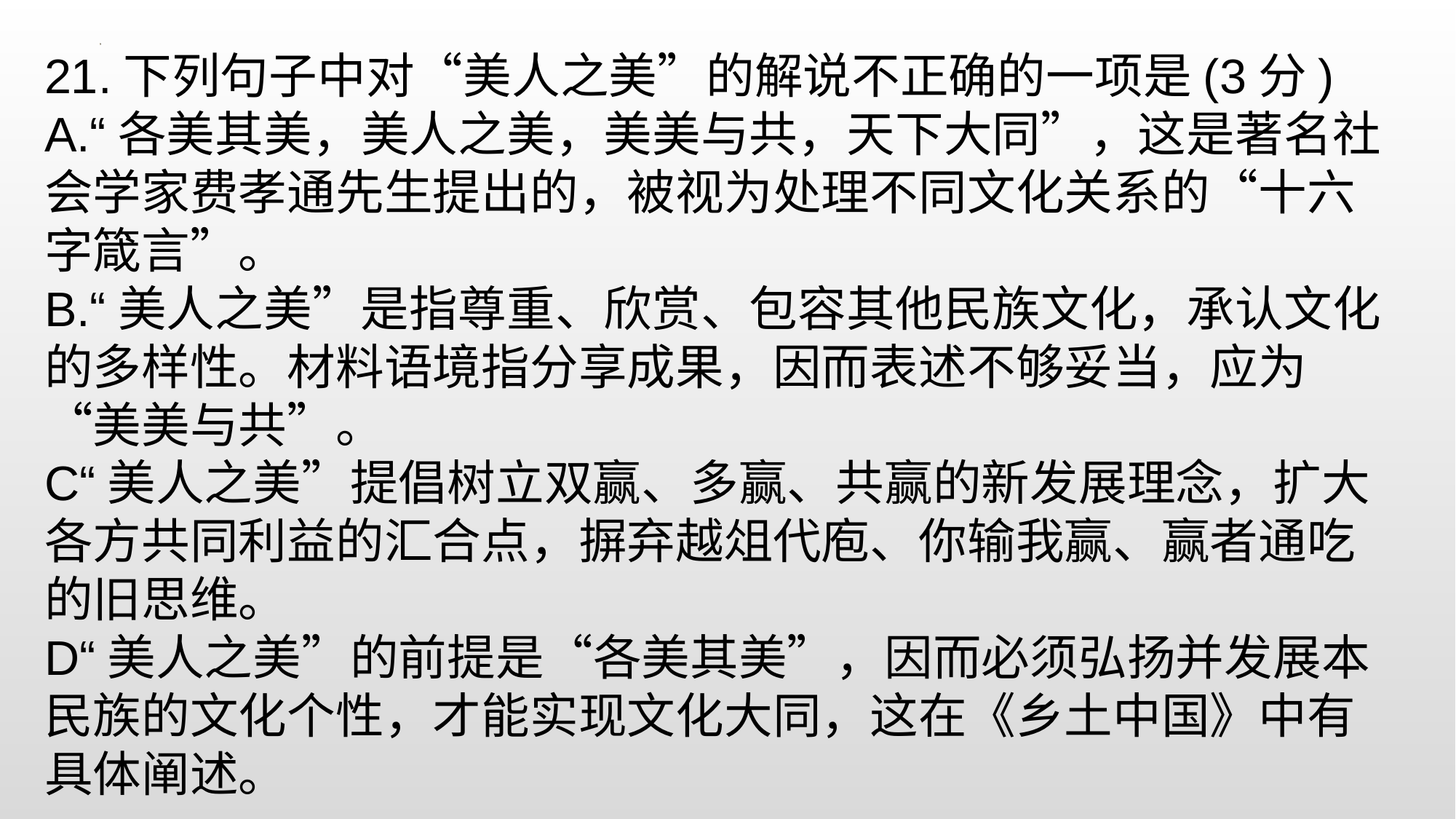

21.下列句子中对“美人之美”的解说不正确的一项是(3分)A.“各美其美，美人之美，美美与共，天下大同”，这是著名社会学家费孝通先生提出的，被视为处理不同文化关系的“十六字箴言”。B.“美人之美”是指尊重、欣赏、包容其他民族文化，承认文化的多样性。材料语境指分享成果，因而表述不够妥当，应为“美美与共”。C“美人之美”提倡树立双赢、多赢、共赢的新发展理念，扩大各方共同利益的汇合点，摒弃越俎代庖、你输我赢、赢者通吃的旧思维。D“美人之美”的前提是“各美其美”，因而必须弘扬并发展本民族的文化个性，才能实现文化大同，这在《乡土中国》中有具体阐述。